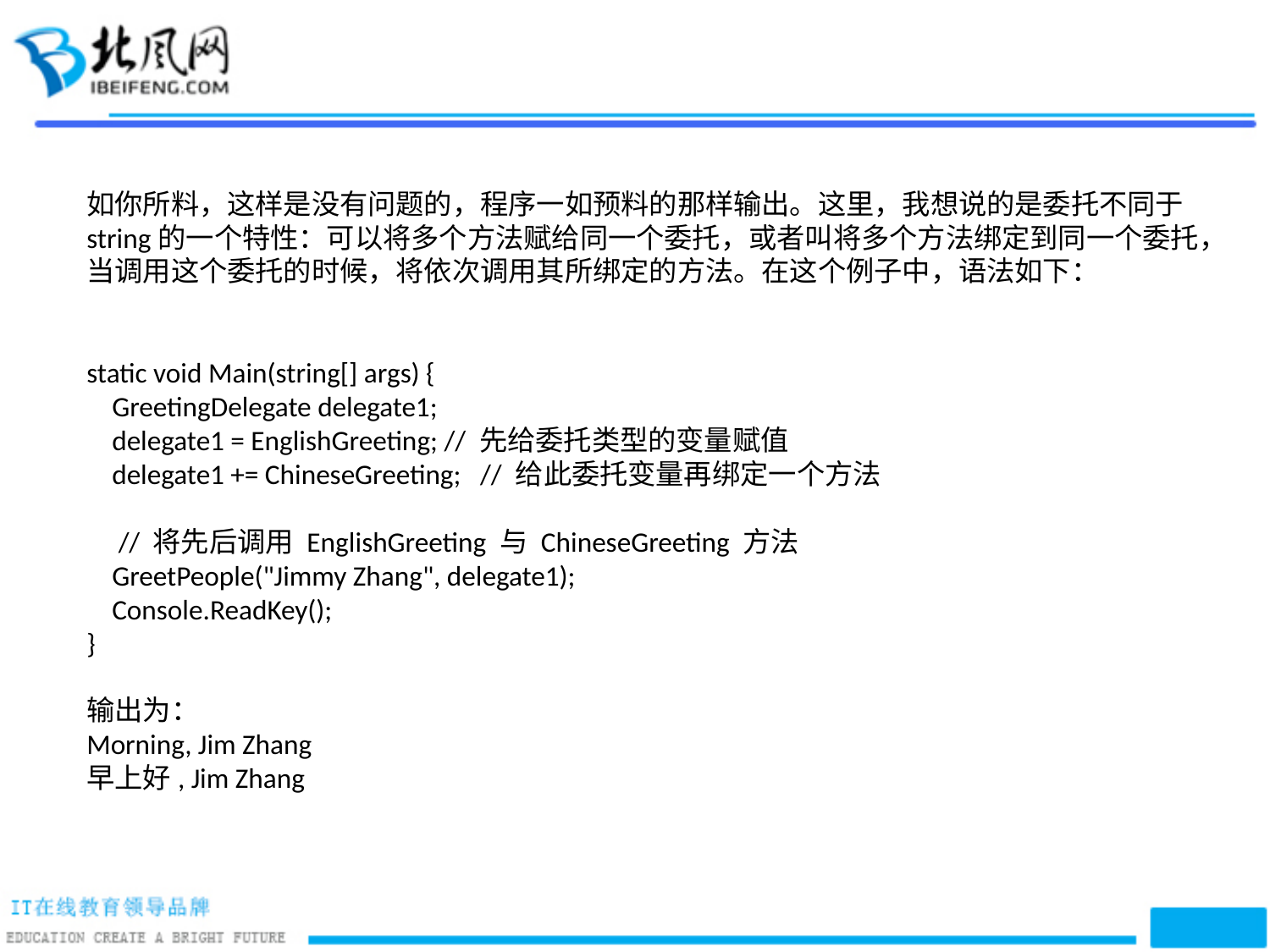

如你所料，这样是没有问题的，程序一如预料的那样输出。这里，我想说的是委托不同于string的一个特性：可以将多个方法赋给同一个委托，或者叫将多个方法绑定到同一个委托，当调用这个委托的时候，将依次调用其所绑定的方法。在这个例子中，语法如下：

static void Main(string[] args) {
    GreetingDelegate delegate1;
    delegate1 = EnglishGreeting; // 先给委托类型的变量赋值
    delegate1 += ChineseGreeting;   // 给此委托变量再绑定一个方法

     // 将先后调用 EnglishGreeting 与 ChineseGreeting 方法
    GreetPeople("Jimmy Zhang", delegate1);
    Console.ReadKey();
}

输出为：
Morning, Jim Zhang
早上好, Jim Zhang